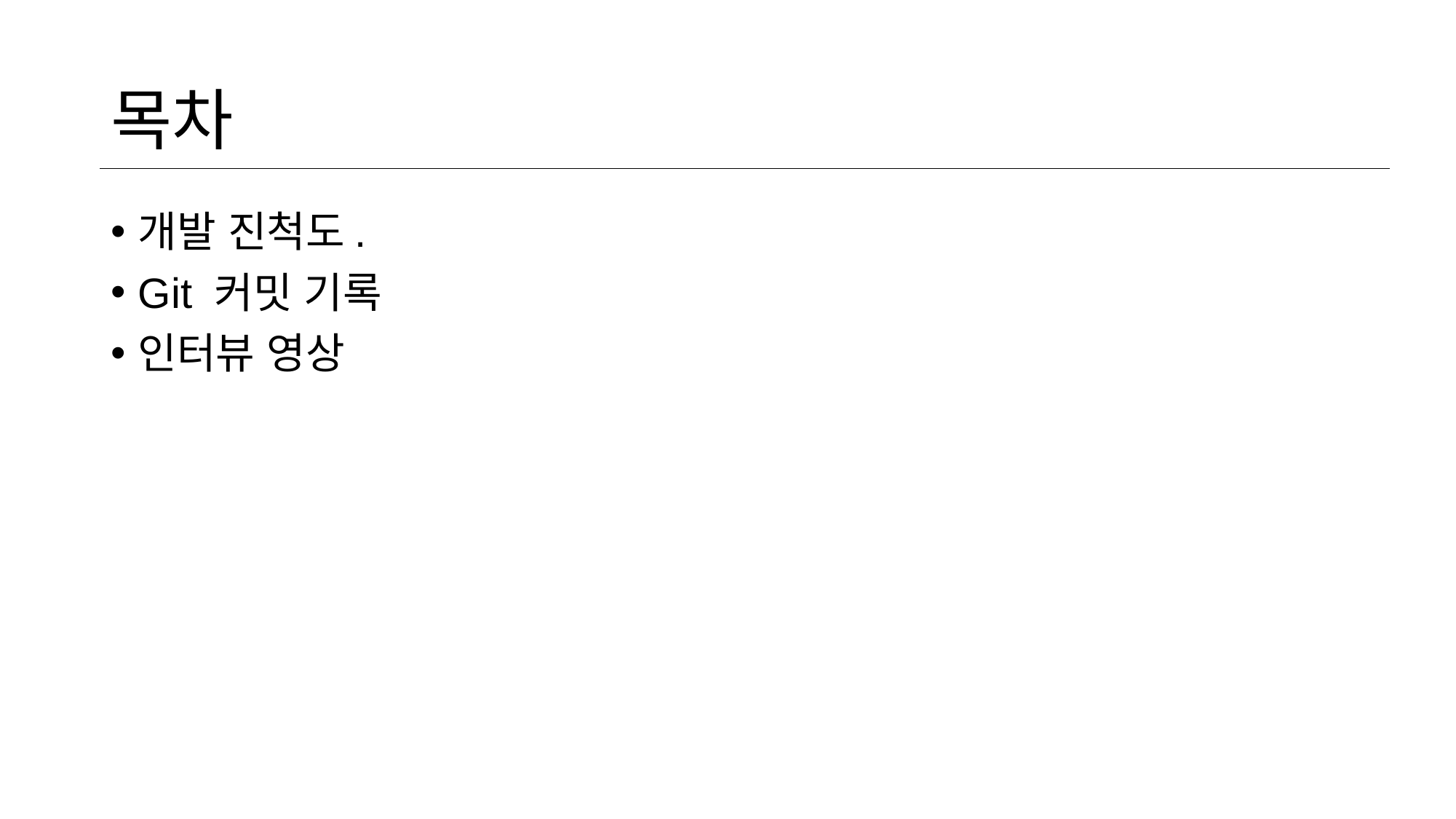

# 목차

개발 진척도.
Git 커밋 기록
인터뷰 영상